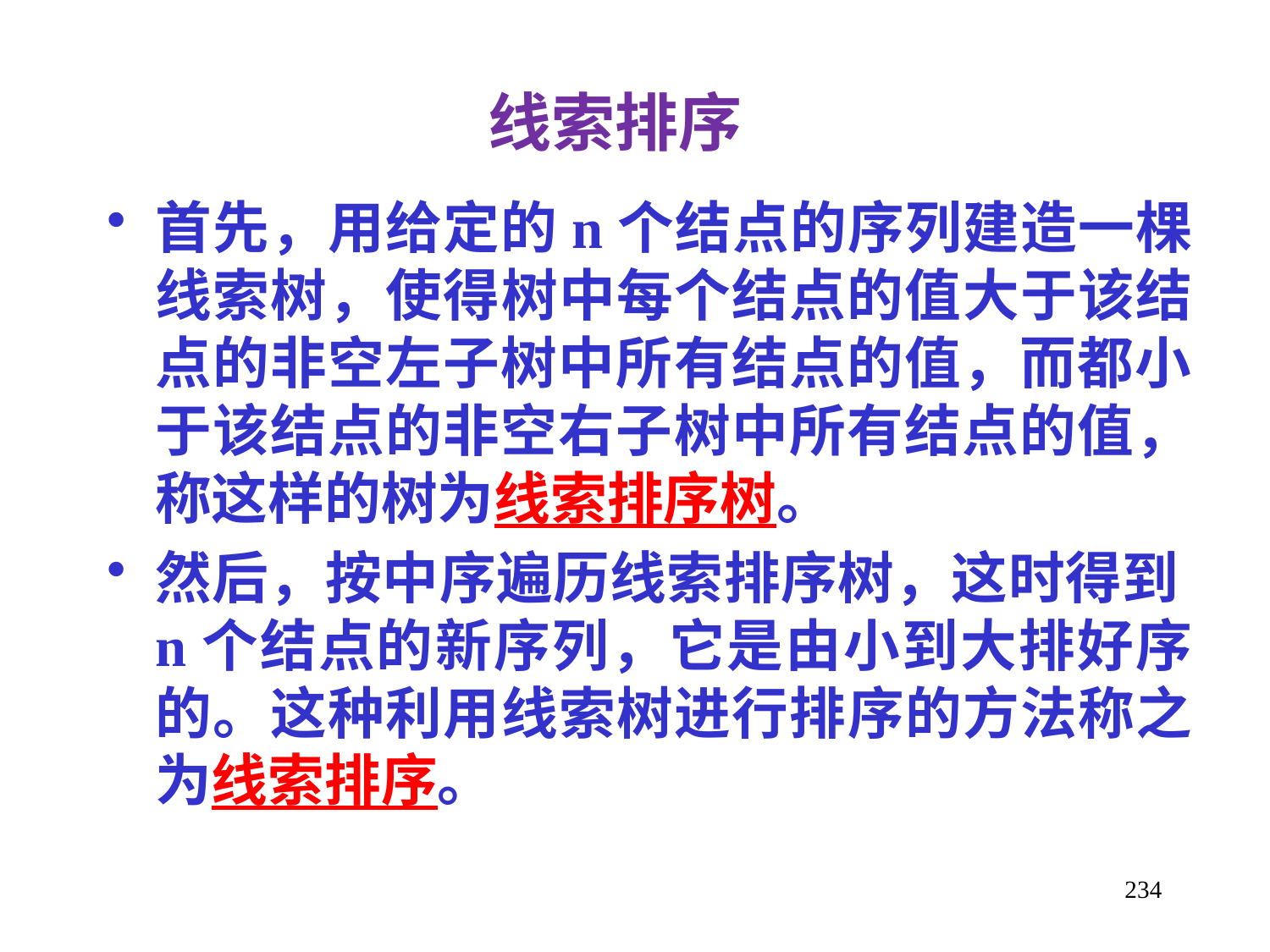

线索排序
首先，用给定的n个结点的序列建造一棵线索树，使得树中每个结点的值大于该结点的非空左子树中所有结点的值，而都小于该结点的非空右子树中所有结点的值，称这样的树为线索排序树。
然后，按中序遍历线索排序树，这时得到n个结点的新序列，它是由小到大排好序的。这种利用线索树进行排序的方法称之为线索排序。
234